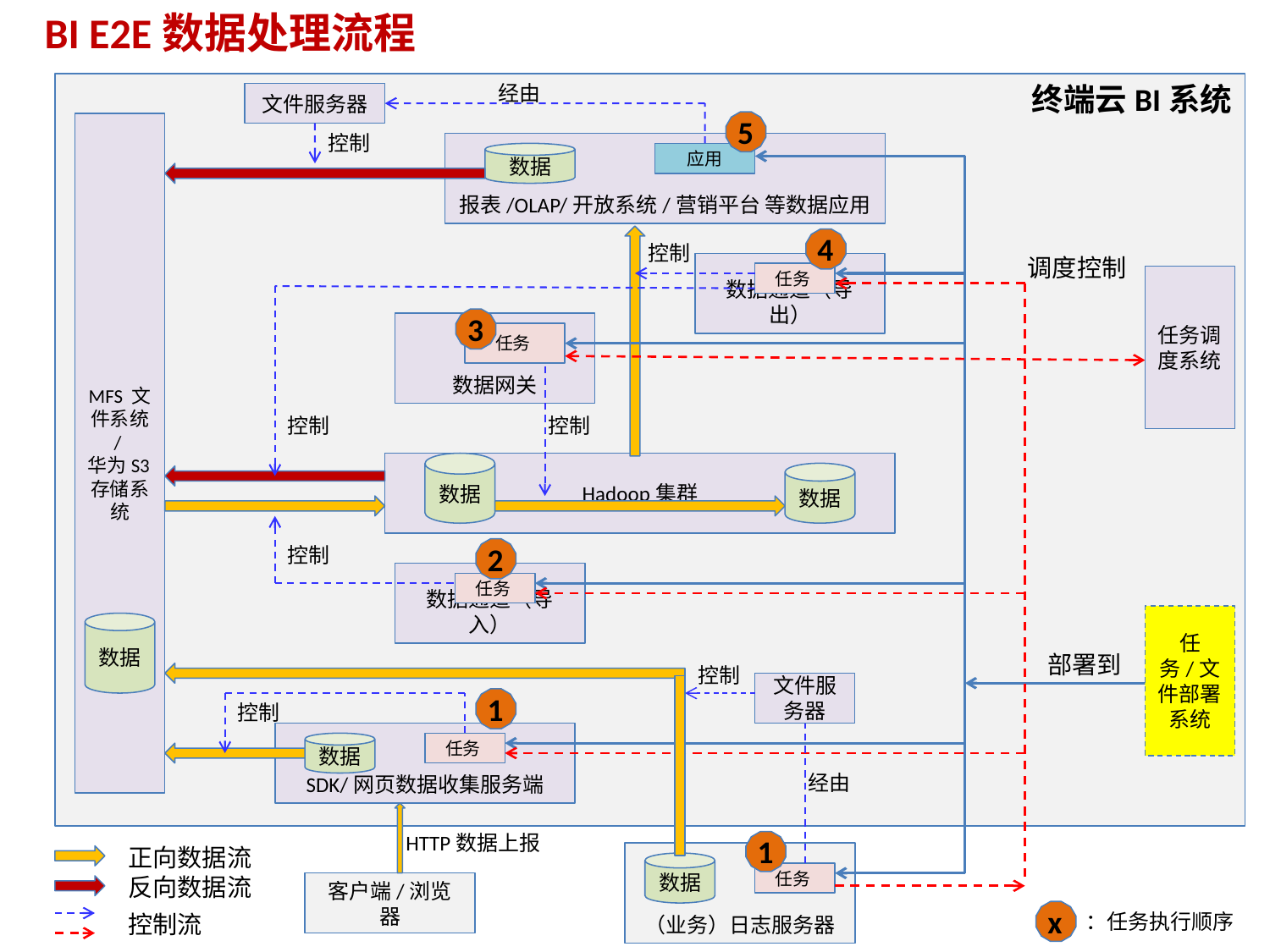

BI E2E数据处理流程

经由
终端云BI系统
文件服务器
5

MFS 文件系统
/
华为S3存储系统
控制
报表/OLAP/开放系统/营销平台 等数据应用
数据
应用
4

控制
调度控制
数据通道（导出）
任务
任务调度系统
3

数据网关
任务

控制
控制

Hadoop集群
数据
数据
2

控制
数据通道（导入）
任务
任务/文件部署系统
数据
部署到
控制
文件服务器

1

控制
SDK/网页数据收集服务端
数据
任务
经由

HTTP数据上报
1

正向数据流
（业务）日志服务器
数据

任务
反向数据流
客户端/浏览器
x

 ：任务执行顺序
控制流